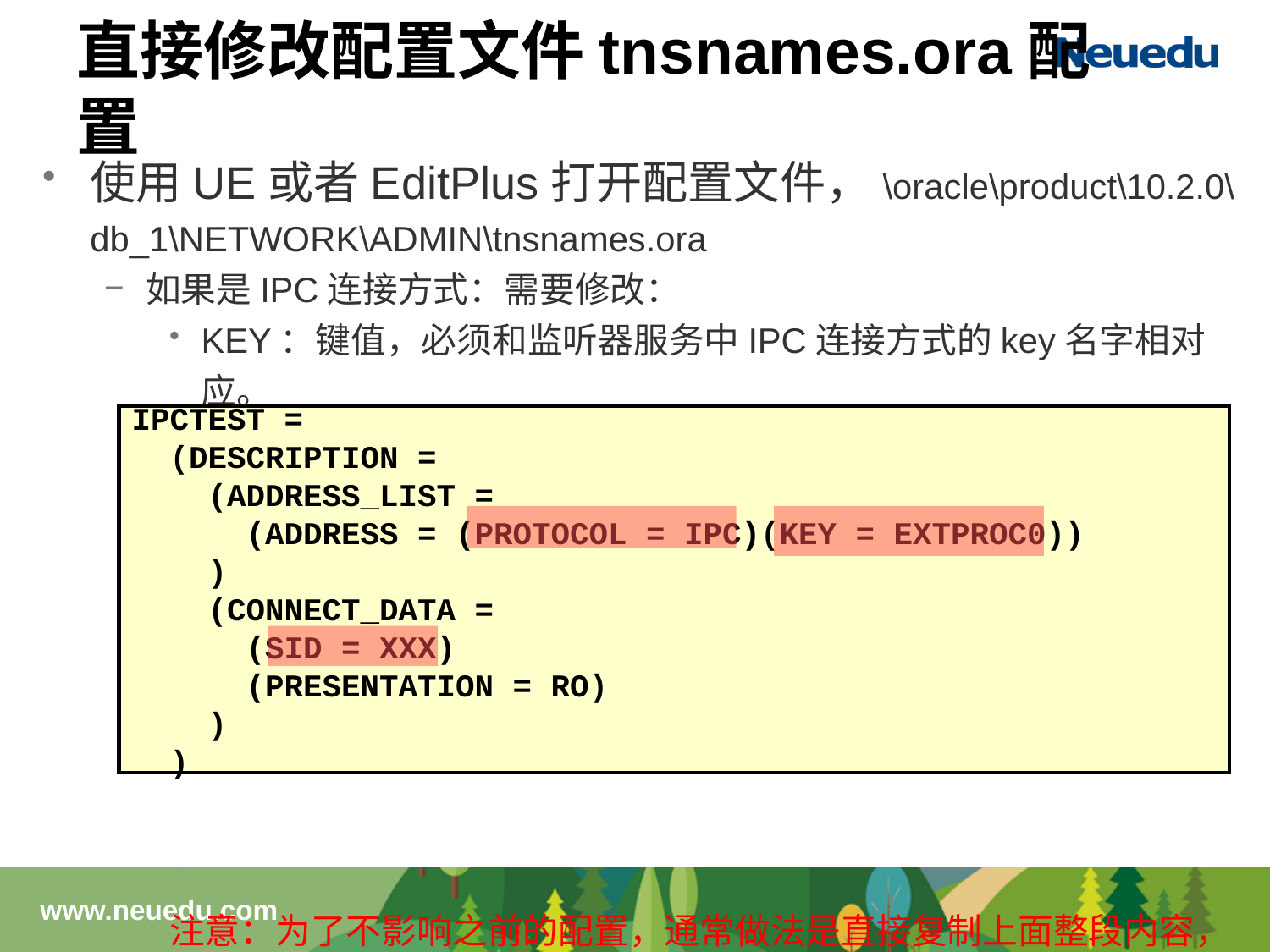

# 直接修改配置文件tnsnames.ora配置
使用UE或者EditPlus打开配置文件，\oracle\product\10.2.0\db_1\NETWORK\ADMIN\tnsnames.ora
如果是IPC连接方式：需要修改：
KEY：键值，必须和监听器服务中IPC连接方式的key名字相对应。
SID：系统标识符

注意：为了不影响之前的配置，通常做法是直接复制上面整段内容，然后再进行修改。

IPCTEST =
  (DESCRIPTION =
    (ADDRESS_LIST =
      (ADDRESS = (PROTOCOL = IPC)(KEY = EXTPROC0))
    )
    (CONNECT_DATA =
      (SID = XXX)
      (PRESENTATION = RO)
    )
  )